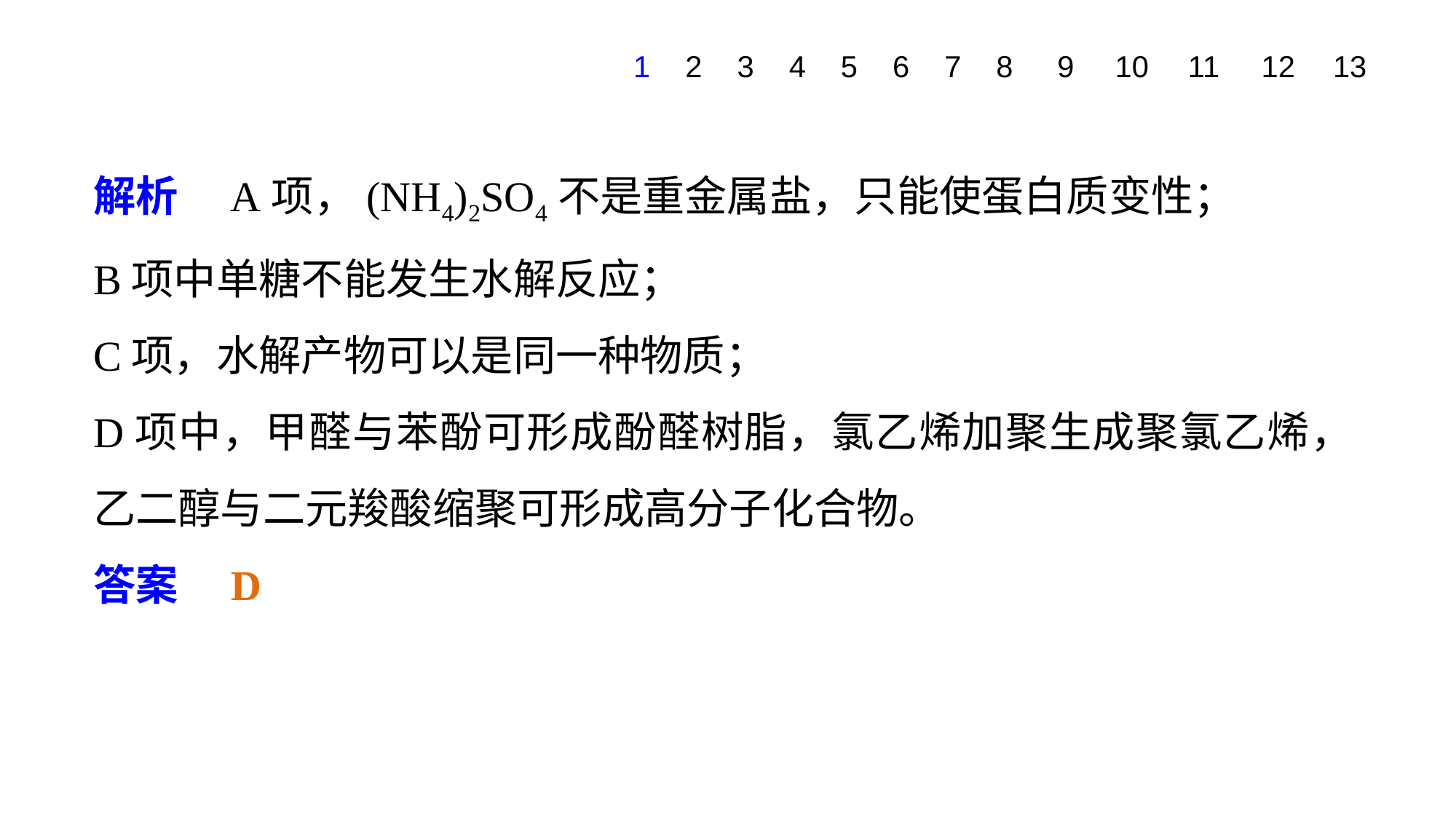

1
2
3
4
5
6
7
8
9
10
11
12
13
解析　A项，(NH4)2SO4不是重金属盐，只能使蛋白质变性；
B项中单糖不能发生水解反应；
C项，水解产物可以是同一种物质；
D项中，甲醛与苯酚可形成酚醛树脂，氯乙烯加聚生成聚氯乙烯，乙二醇与二元羧酸缩聚可形成高分子化合物。
答案　D